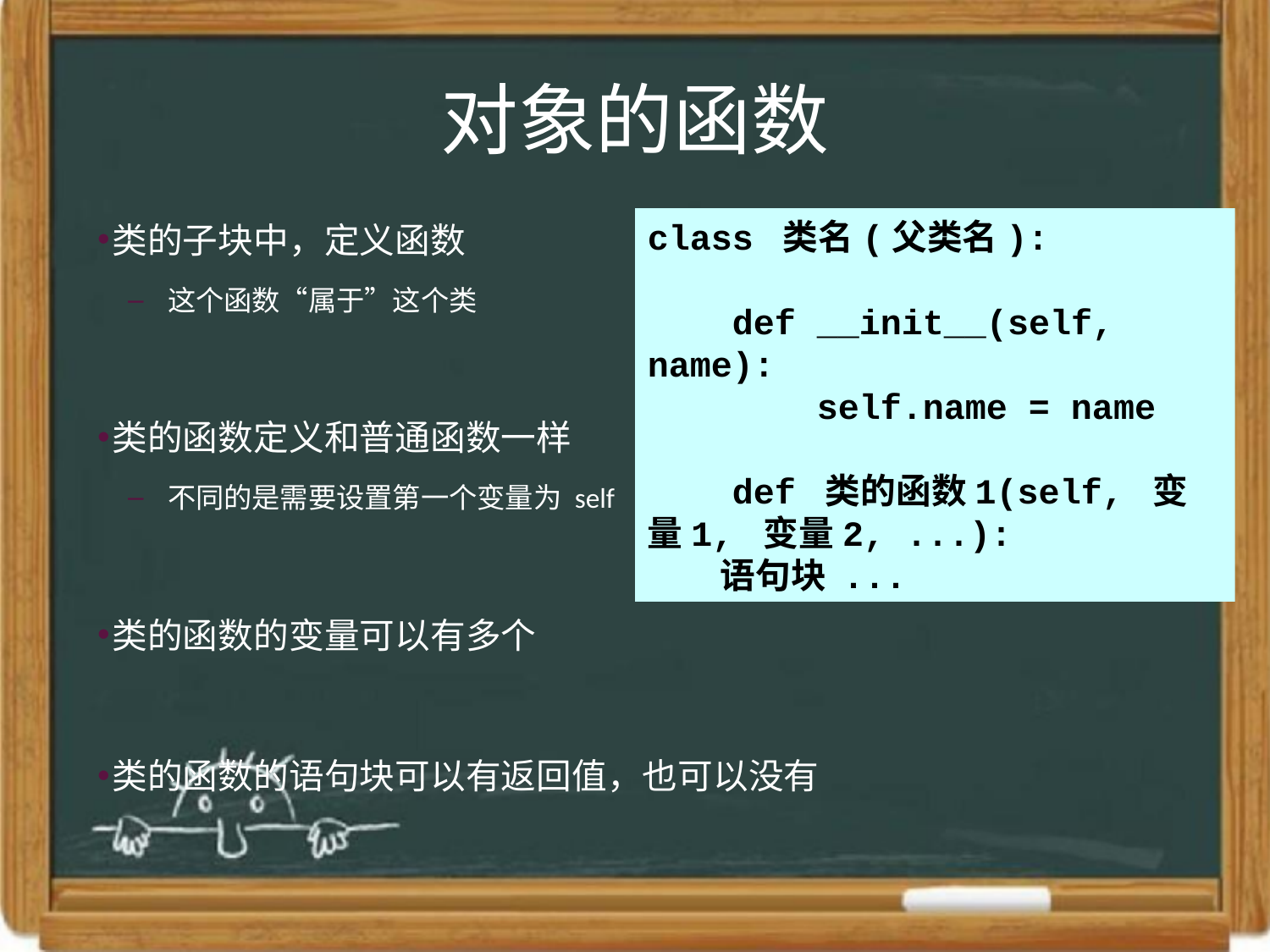

# 对象的函数
类的子块中，定义函数
这个函数“属于”这个类

类的函数定义和普通函数一样
不同的是需要设置第一个变量为 self

类的函数的变量可以有多个

类的函数的语句块可以有返回值，也可以没有
class 类名(父类名):

    def __init__(self, name):
        self.name = name

    def 类的函数1(self, 变量1, 变量2, ...):
        语句块 ...